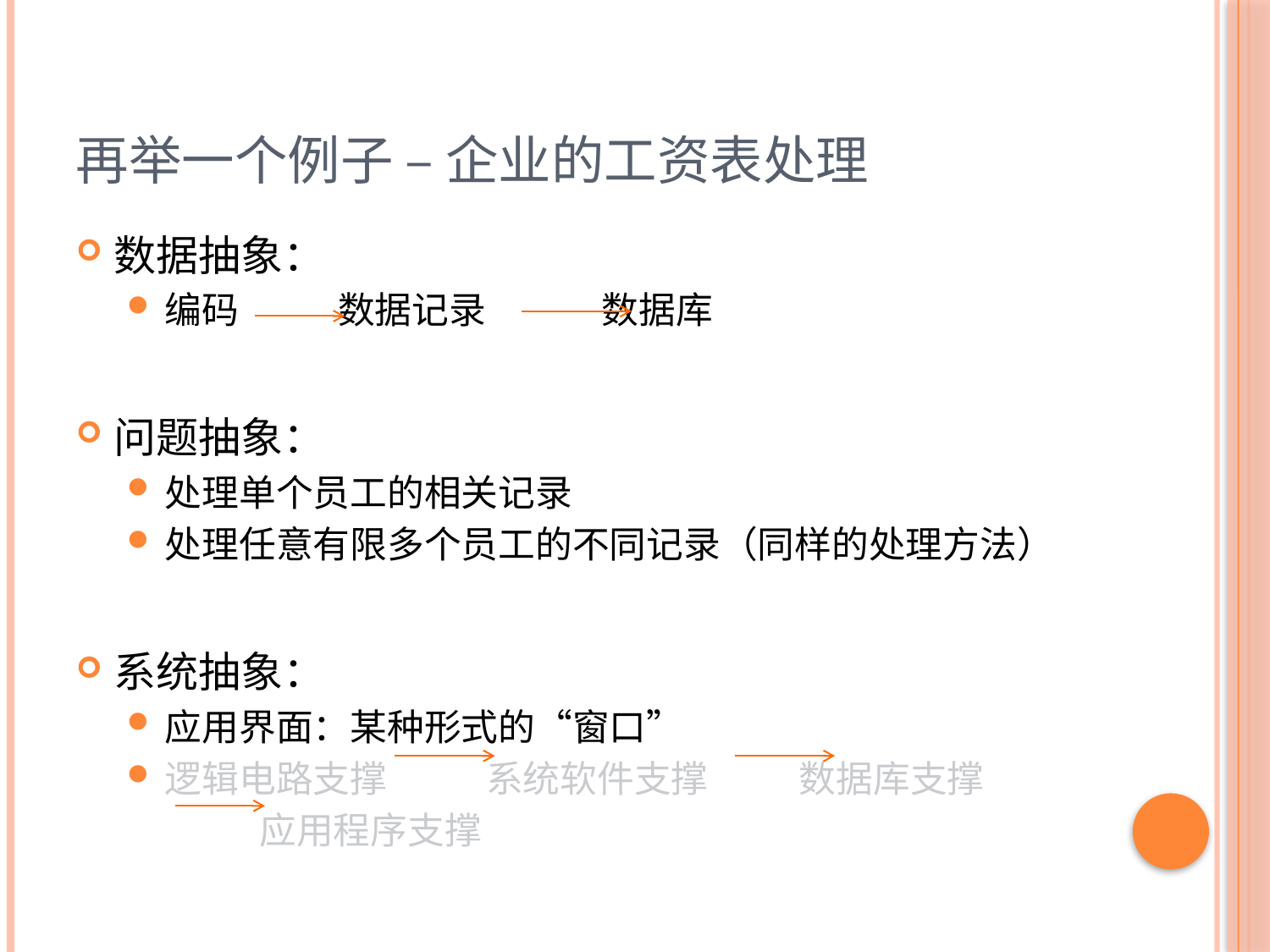

# 再举一个例子 – 企业的工资表处理
数据抽象：
编码            数据记录              数据库

问题抽象：
处理单个员工的相关记录
处理任意有限多个员工的不同记录（同样的处理方法）

系统抽象：
应用界面：某种形式的“窗口”
逻辑电路支撑            系统软件支撑           数据库支撑
               应用程序支撑